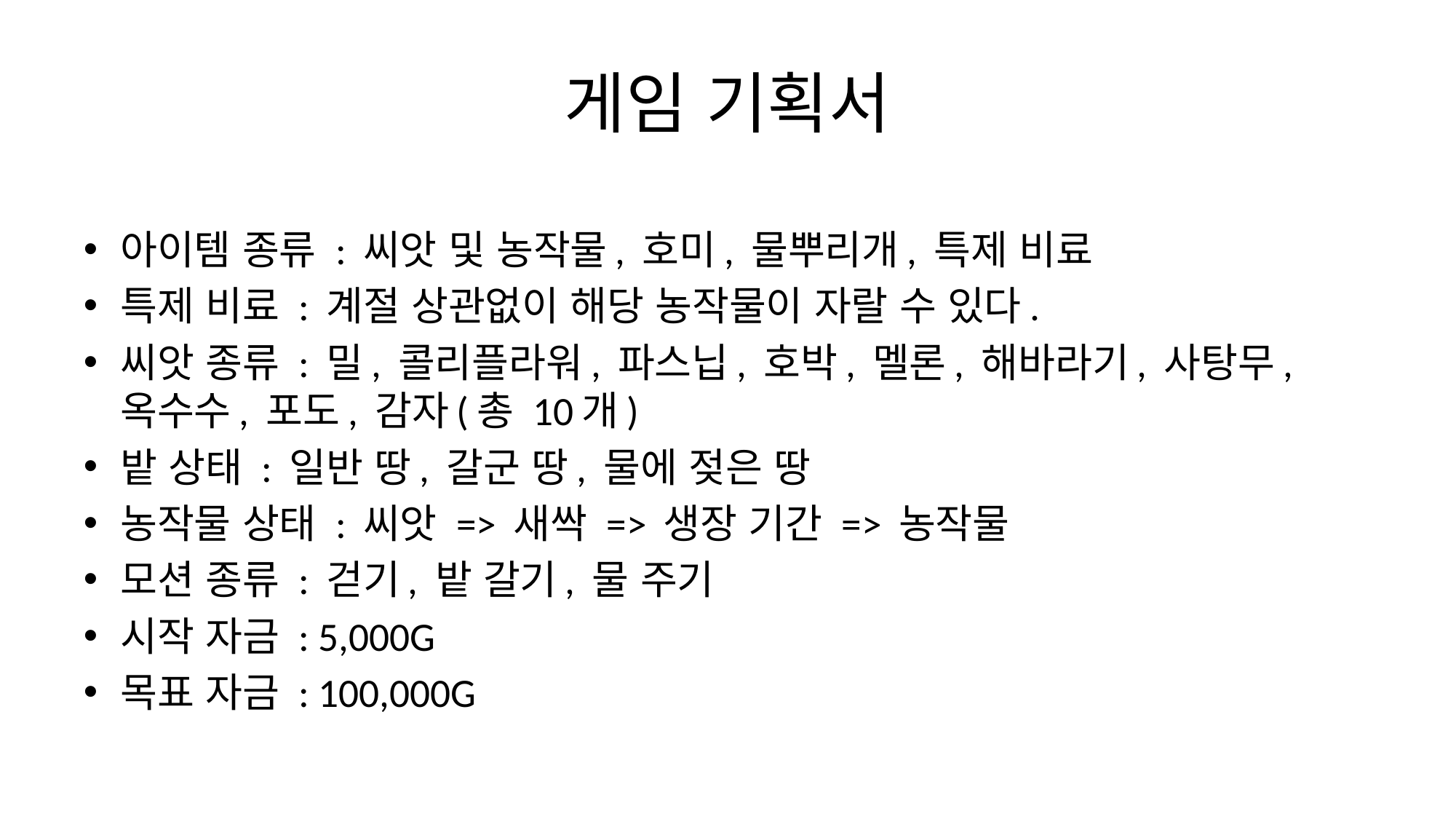

# 게임 기획서
아이템 종류 : 씨앗 및 농작물, 호미, 물뿌리개, 특제 비료
특제 비료 : 계절 상관없이 해당 농작물이 자랄 수 있다.
씨앗 종류 : 밀, 콜리플라워, 파스닙, 호박, 멜론, 해바라기, 사탕무, 옥수수, 포도, 감자(총 10개)
밭 상태 : 일반 땅, 갈군 땅, 물에 젖은 땅
농작물 상태 : 씨앗 => 새싹 => 생장 기간 => 농작물
모션 종류 : 걷기, 밭 갈기, 물 주기
시작 자금 : 5,000G
목표 자금 : 100,000G